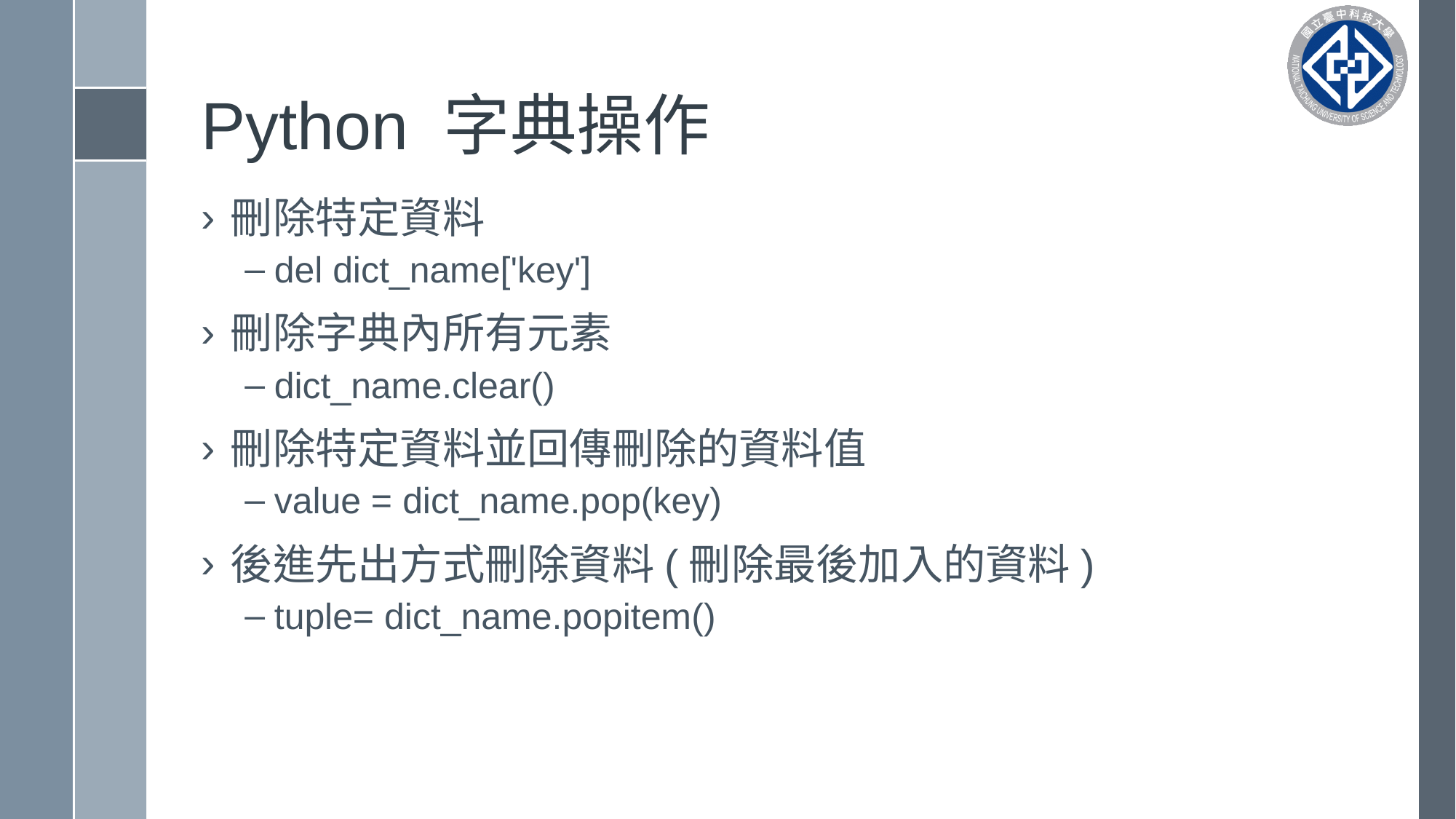

# Python 字典操作
刪除特定資料
del dict_name['key']
刪除字典內所有元素
dict_name.clear()
刪除特定資料並回傳刪除的資料值
value = dict_name.pop(key)
後進先出方式刪除資料(刪除最後加入的資料)
tuple= dict_name.popitem()